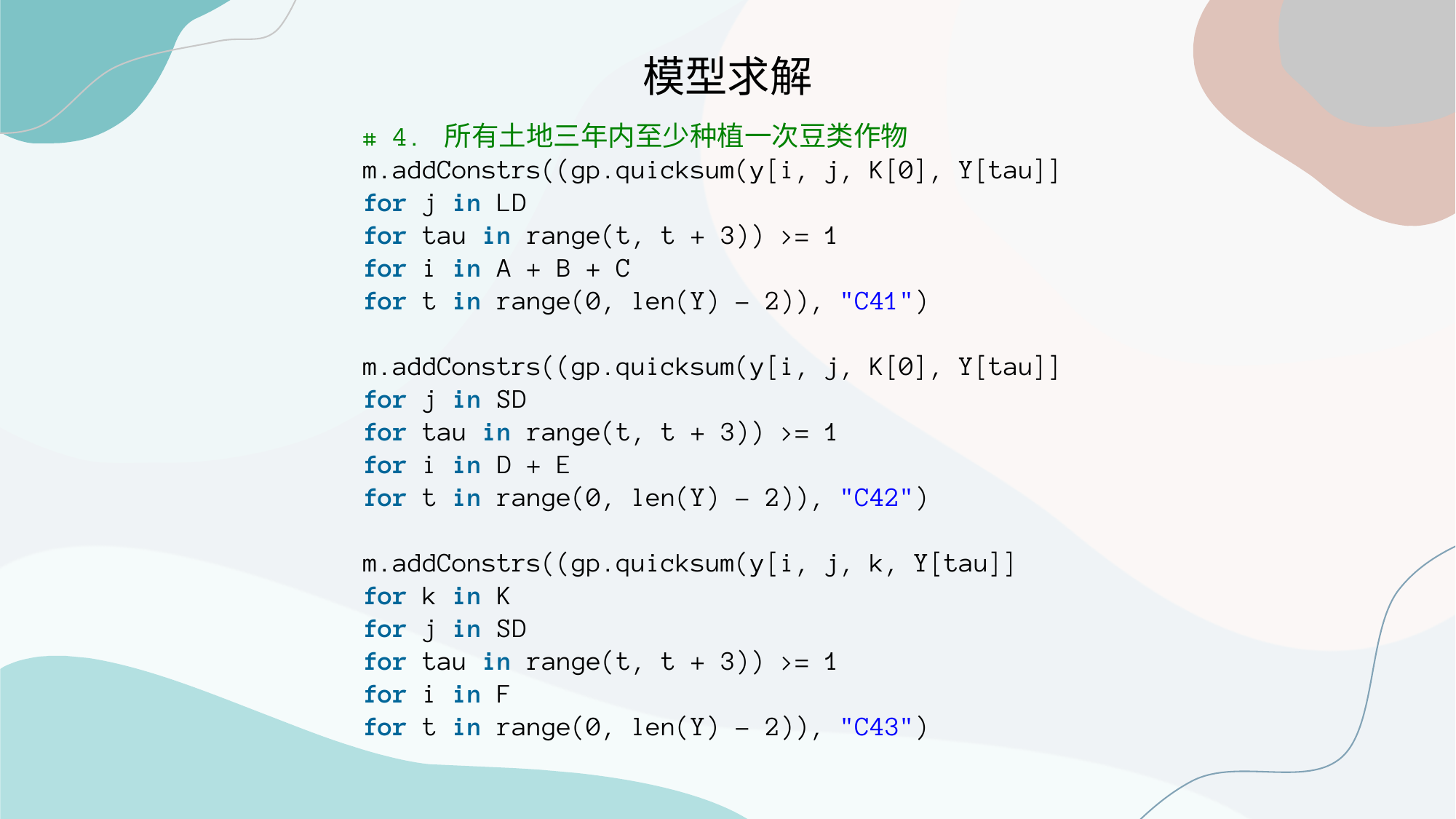

模型求解
# 4. 所有⼟地三年内⾄少种植⼀次⾖类作物
m.addConstrs((gp.quicksum(y[i, j, K[0], Y[tau]]
for j in LD
for tau in range(t, t + 3)) >= 1
for i in A + B + C
for t in range(0, len(Y) - 2)), "C41")

m.addConstrs((gp.quicksum(y[i, j, K[0], Y[tau]]
for j in SD
for tau in range(t, t + 3)) >= 1
for i in D + E
for t in range(0, len(Y) - 2)), "C42")

m.addConstrs((gp.quicksum(y[i, j, k, Y[tau]]
for k in K
for j in SD
for tau in range(t, t + 3)) >= 1
for i in F
for t in range(0, len(Y) - 2)), "C43")